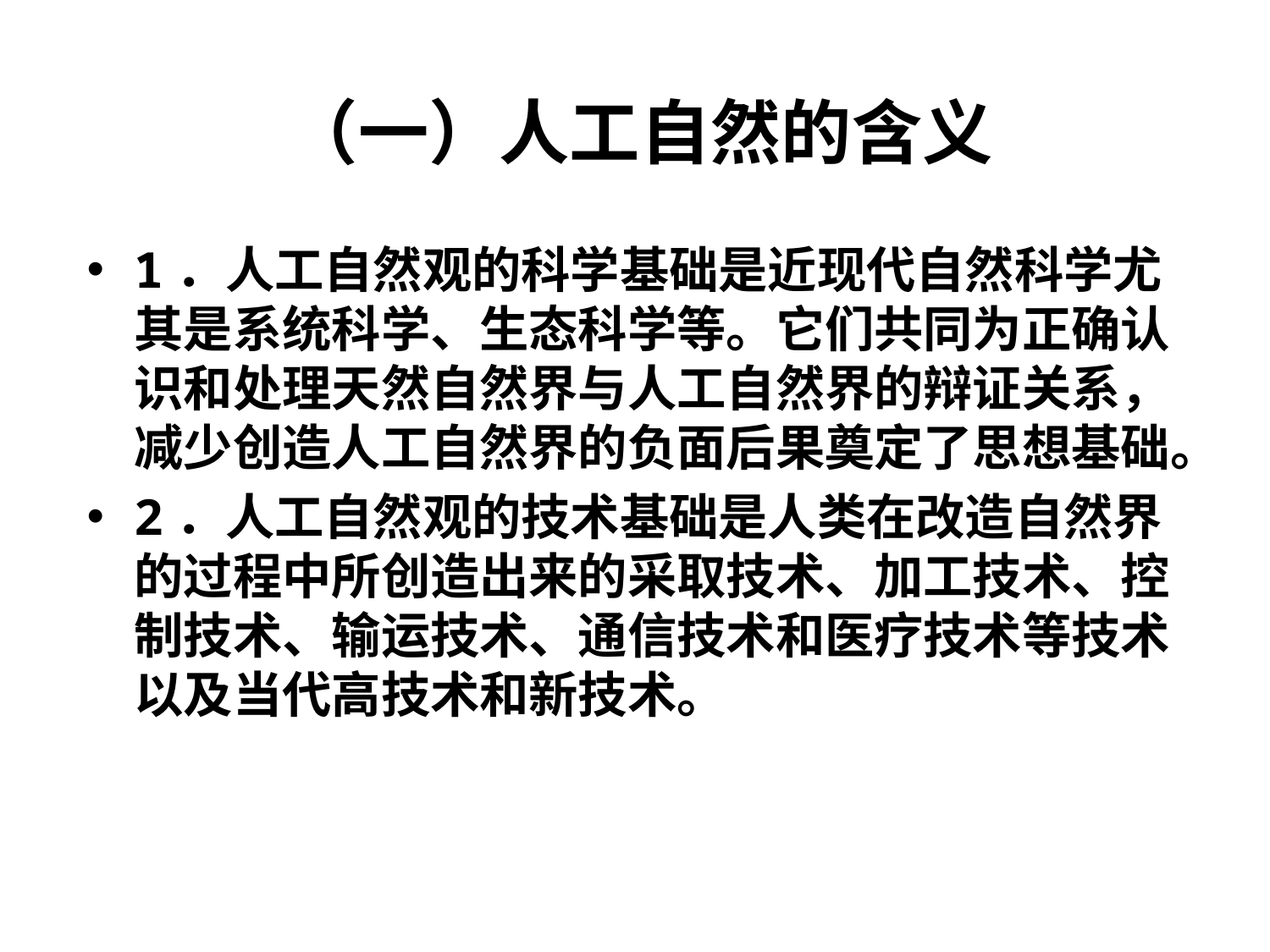

（一）人工自然的含义
1．人工自然观的科学基础是近现代自然科学尤其是系统科学、生态科学等。它们共同为正确认识和处理天然自然界与人工自然界的辩证关系，减少创造人工自然界的负面后果奠定了思想基础。
2．人工自然观的技术基础是人类在改造自然界的过程中所创造出来的采取技术、加工技术、控制技术、输运技术、通信技术和医疗技术等技术以及当代高技术和新技术。